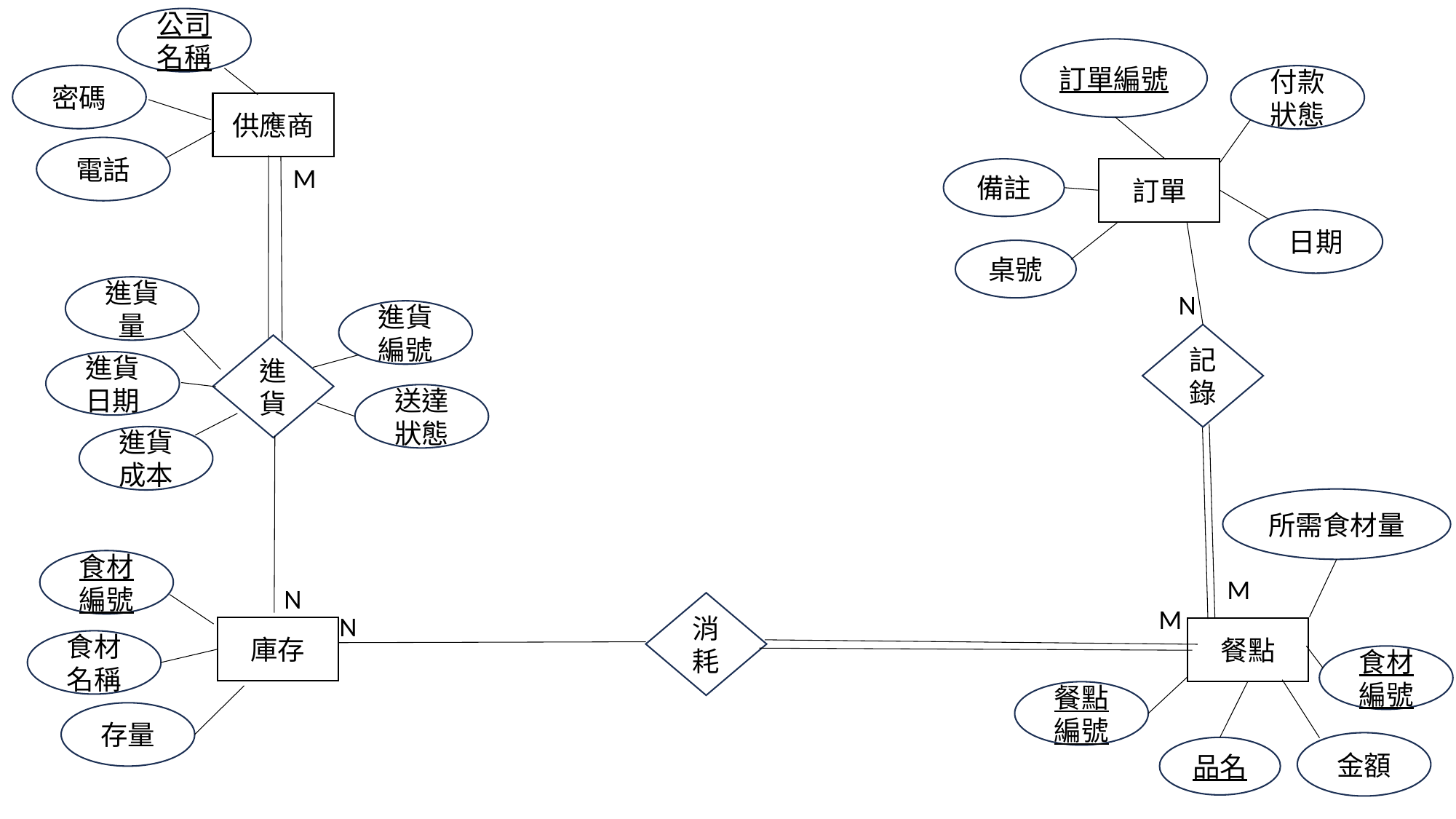

公司名稱
訂單編號

密碼
付款狀態
供應商
電話
M
訂單
備註
日期
桌號
進貨量
N
進貨編號
記錄
進貨
進貨日期
送達狀態
進貨成本
所需食材量
食材編號
M
N
消耗
M
N
庫存
餐點
食材名稱
食材編號
餐點編號
存量
金額
品名